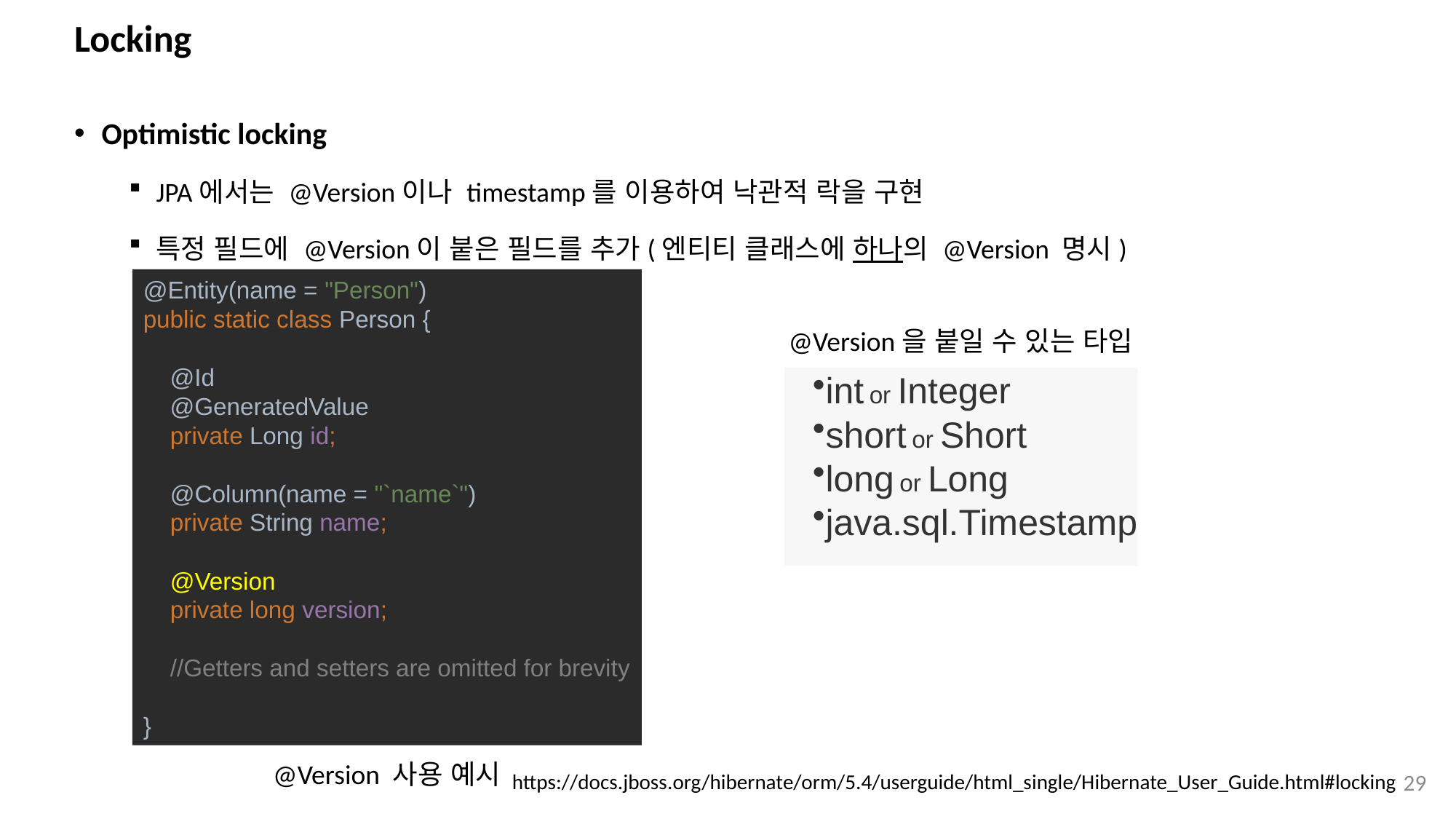

# Locking
Optimistic locking
JPA에서는 @Version이나 timestamp를 이용하여 낙관적 락을 구현
특정 필드에 @Version이 붙은 필드를 추가(엔티티 클래스에 하나의 @Version 명시)

@Entity(name = "Person")
public static class Person {
    @Id
    @GeneratedValue
    private Long id;
    @Column(name = "`name`")
    private String name;
    @Version
    private long version;
    //Getters and setters are omitted for brevity
}
@Version을 붙일 수 있는 타입
int or Integer
short or Short
long or Long
java.sql.Timestamp
@Version 사용 예시
29
https://docs.jboss.org/hibernate/orm/5.4/userguide/html_single/Hibernate_User_Guide.html#locking